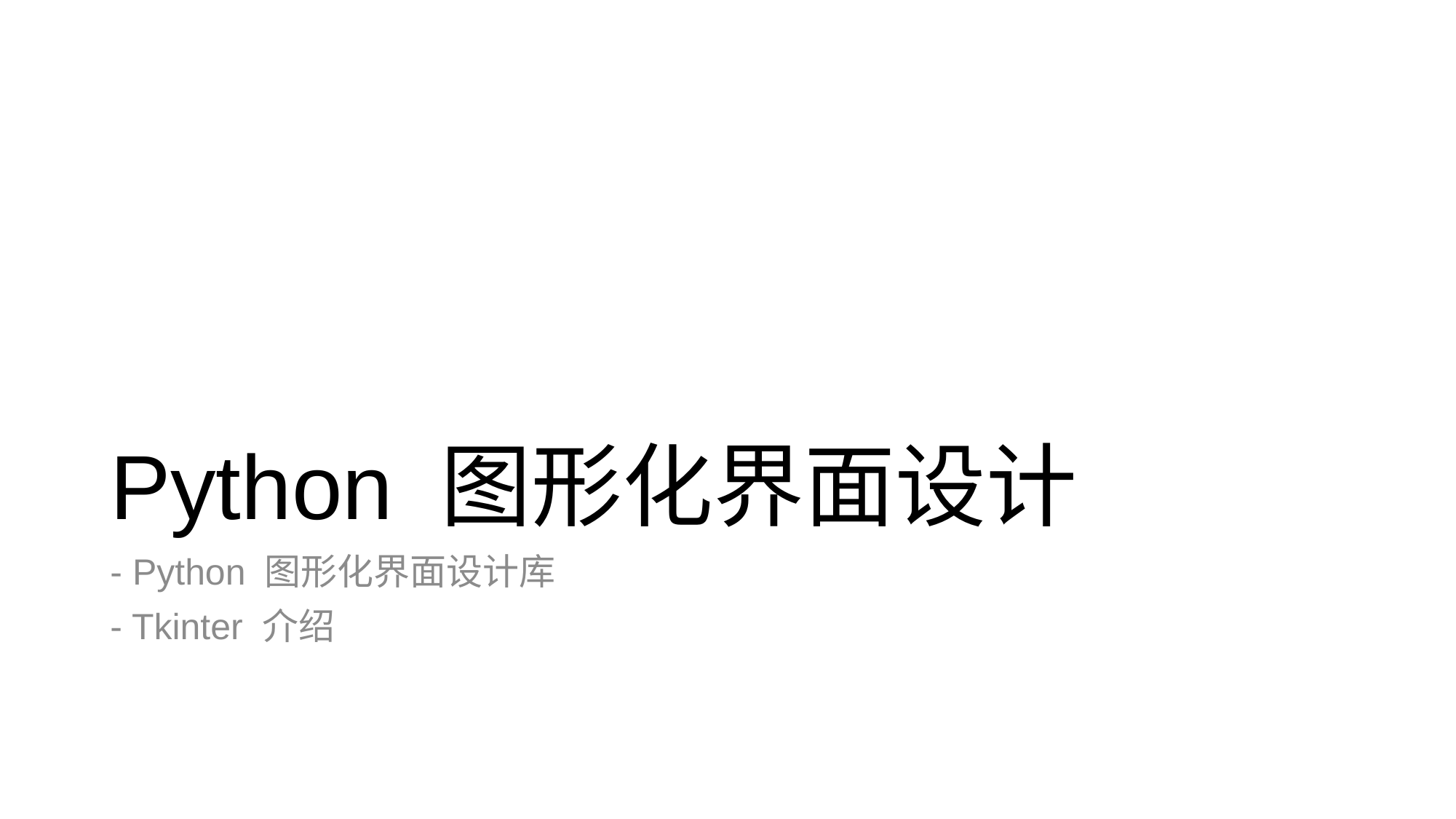

# Python 图形化界面设计
- Python 图形化界面设计库
- Tkinter 介绍